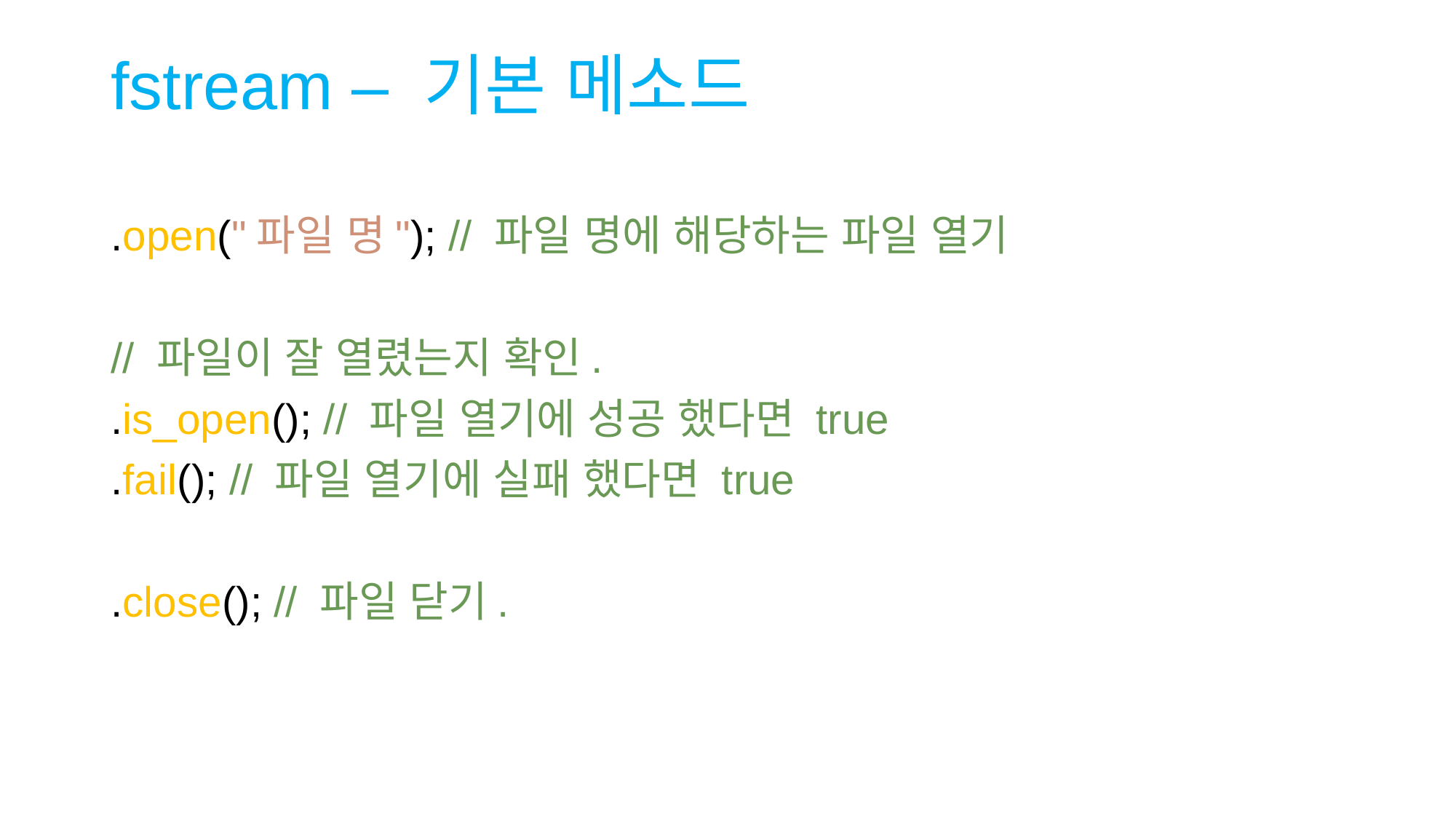

# fstream – 기본 메소드
.open("파일 명"); // 파일 명에 해당하는 파일 열기

// 파일이 잘 열렸는지 확인.
.is_open(); // 파일 열기에 성공 했다면 true
.fail(); // 파일 열기에 실패 했다면 true

.close(); // 파일 닫기.